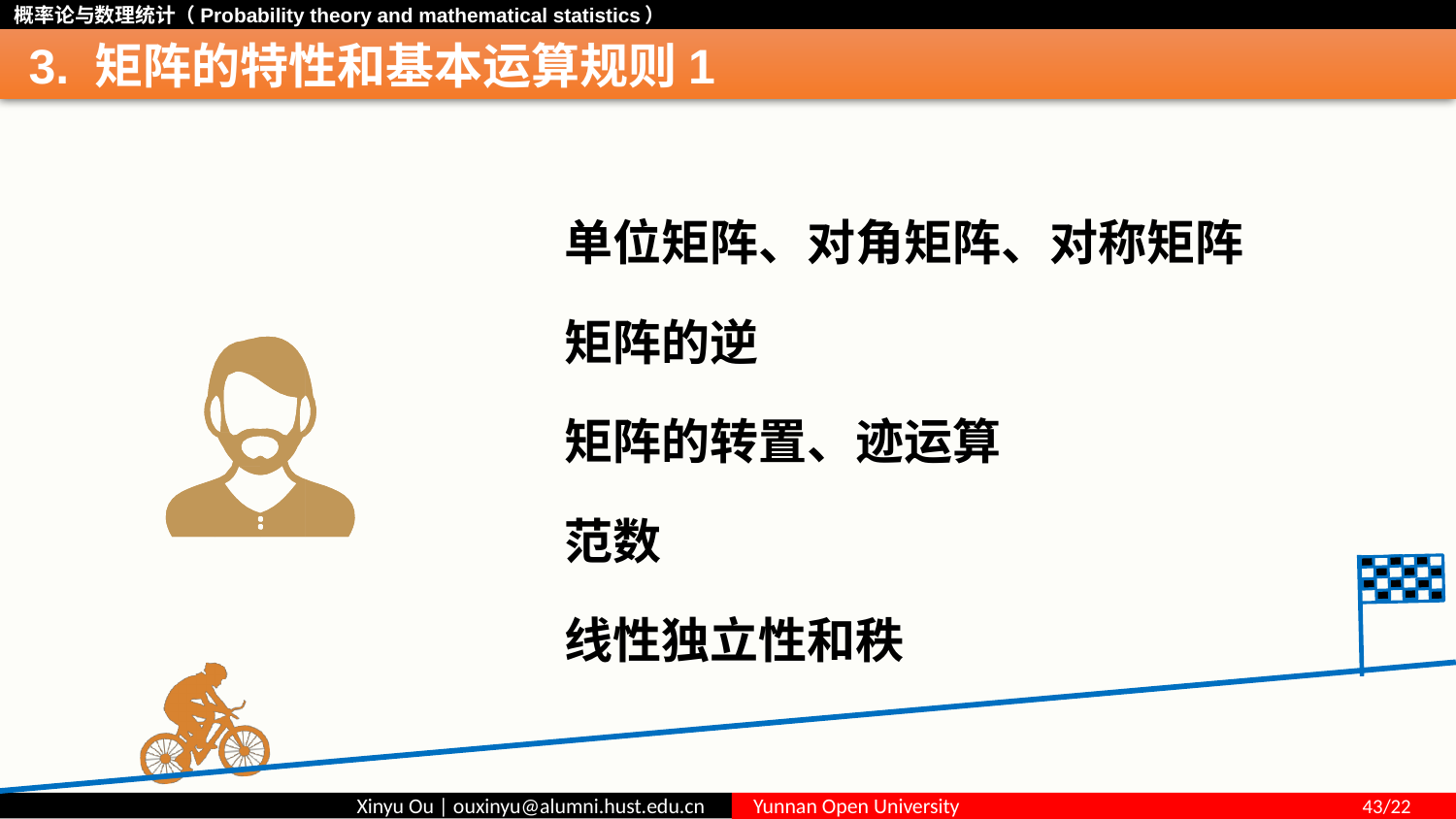

# 3. 矩阵的特性和基本运算规则1

单位矩阵、对角矩阵、对称矩阵
矩阵的逆
矩阵的转置、迹运算
范数
线性独立性和秩